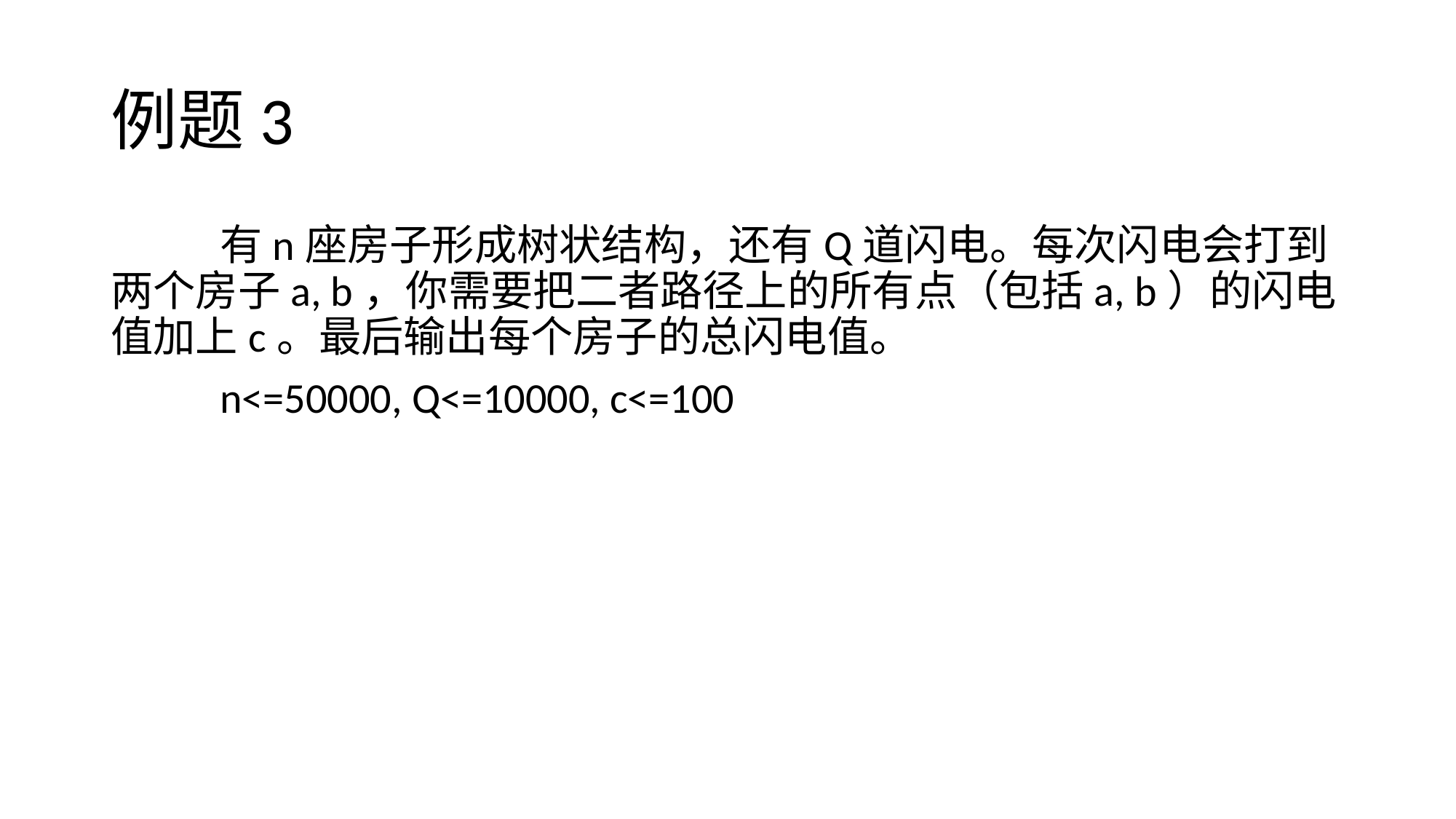

# 例题3
	有n座房子形成树状结构，还有Q道闪电。每次闪电会打到两个房子a, b，你需要把二者路径上的所有点（包括a, b）的闪电值加上c。最后输出每个房子的总闪电值。
	n<=50000, Q<=10000, c<=100